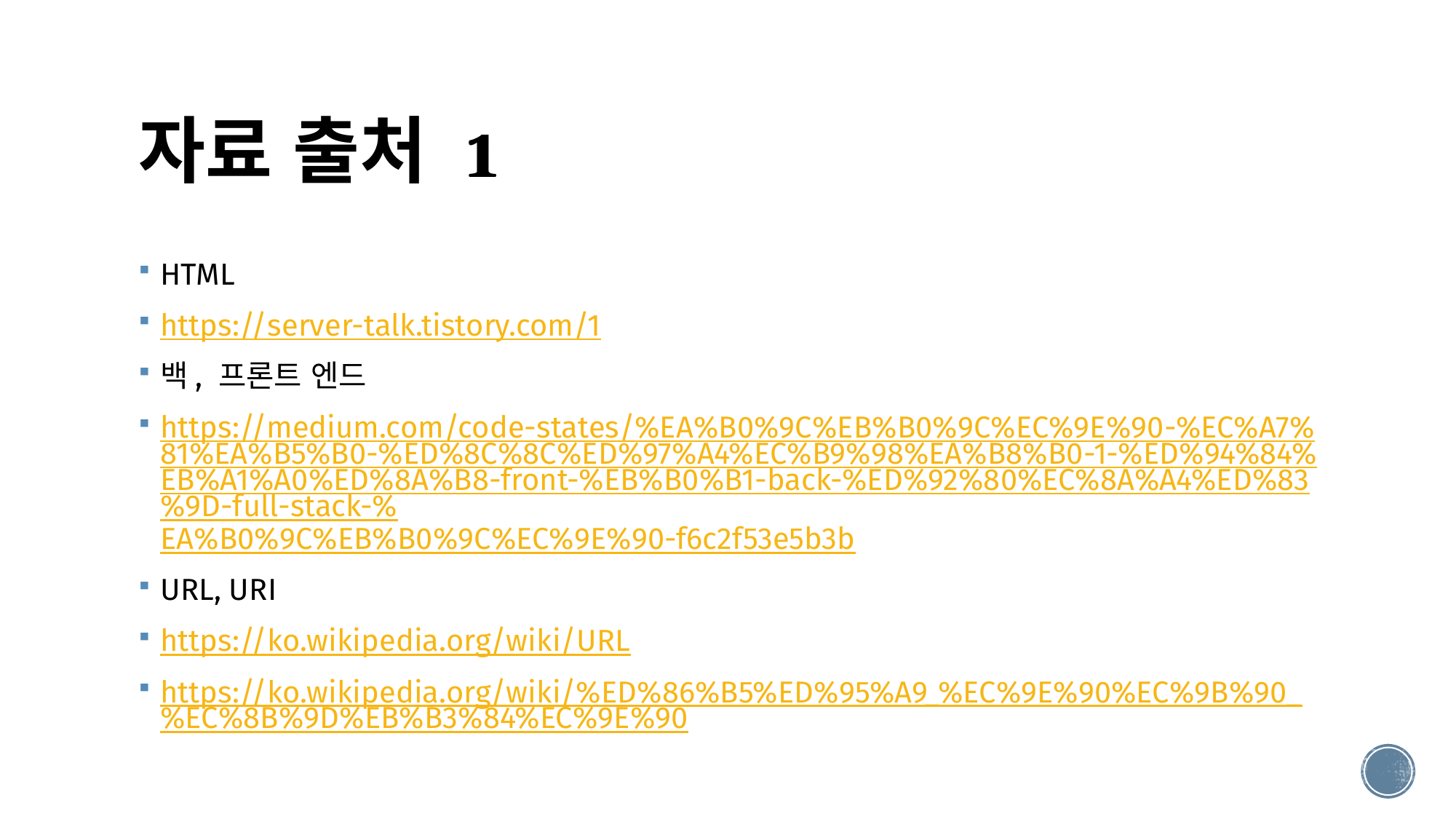

# 자료 출처 1
HTML
https://server-talk.tistory.com/1
백, 프론트 엔드
https://medium.com/code-states/%EA%B0%9C%EB%B0%9C%EC%9E%90-%EC%A7%81%EA%B5%B0-%ED%8C%8C%ED%97%A4%EC%B9%98%EA%B8%B0-1-%ED%94%84%EB%A1%A0%ED%8A%B8-front-%EB%B0%B1-back-%ED%92%80%EC%8A%A4%ED%83%9D-full-stack-%EA%B0%9C%EB%B0%9C%EC%9E%90-f6c2f53e5b3b
URL, URI
https://ko.wikipedia.org/wiki/URL
https://ko.wikipedia.org/wiki/%ED%86%B5%ED%95%A9_%EC%9E%90%EC%9B%90_%EC%8B%9D%EB%B3%84%EC%9E%90